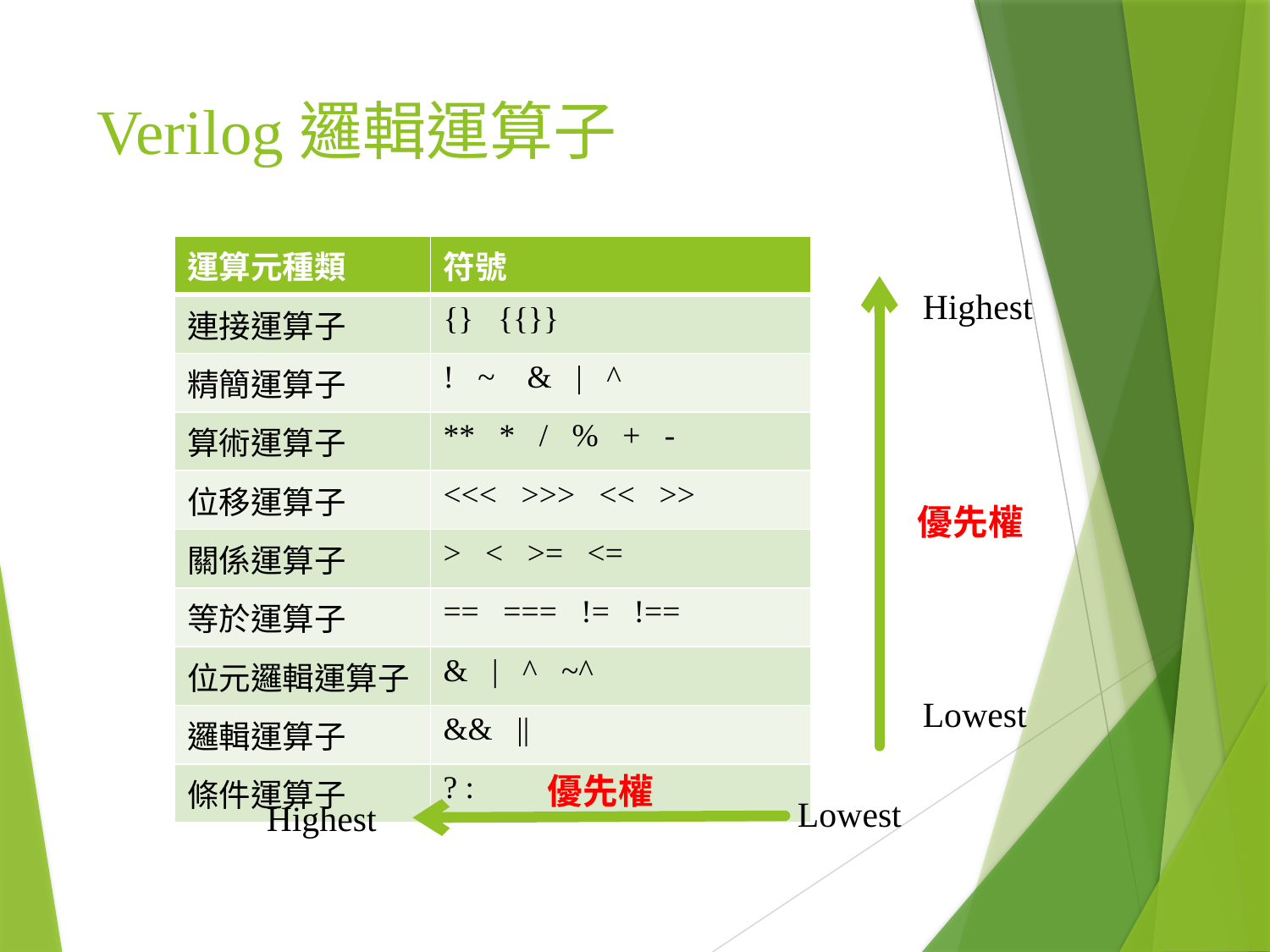

# Verilog邏輯運算子
| 運算元種類 | 符號 |
| --- | --- |
| 連接運算子 | {} {{}} |
| 精簡運算子 | ! ~ & | ^ |
| 算術運算子 | \*\* \* / % + - |
| 位移運算子 | <<< >>> << >> |
| 關係運算子 | > < >= <= |
| 等於運算子 | == === != !== |
| 位元邏輯運算子 | & | ^ ~^ |
| 邏輯運算子 | && || |
| 條件運算子 | ? : |
Highest
優先權
Lowest
優先權
Lowest
Highest